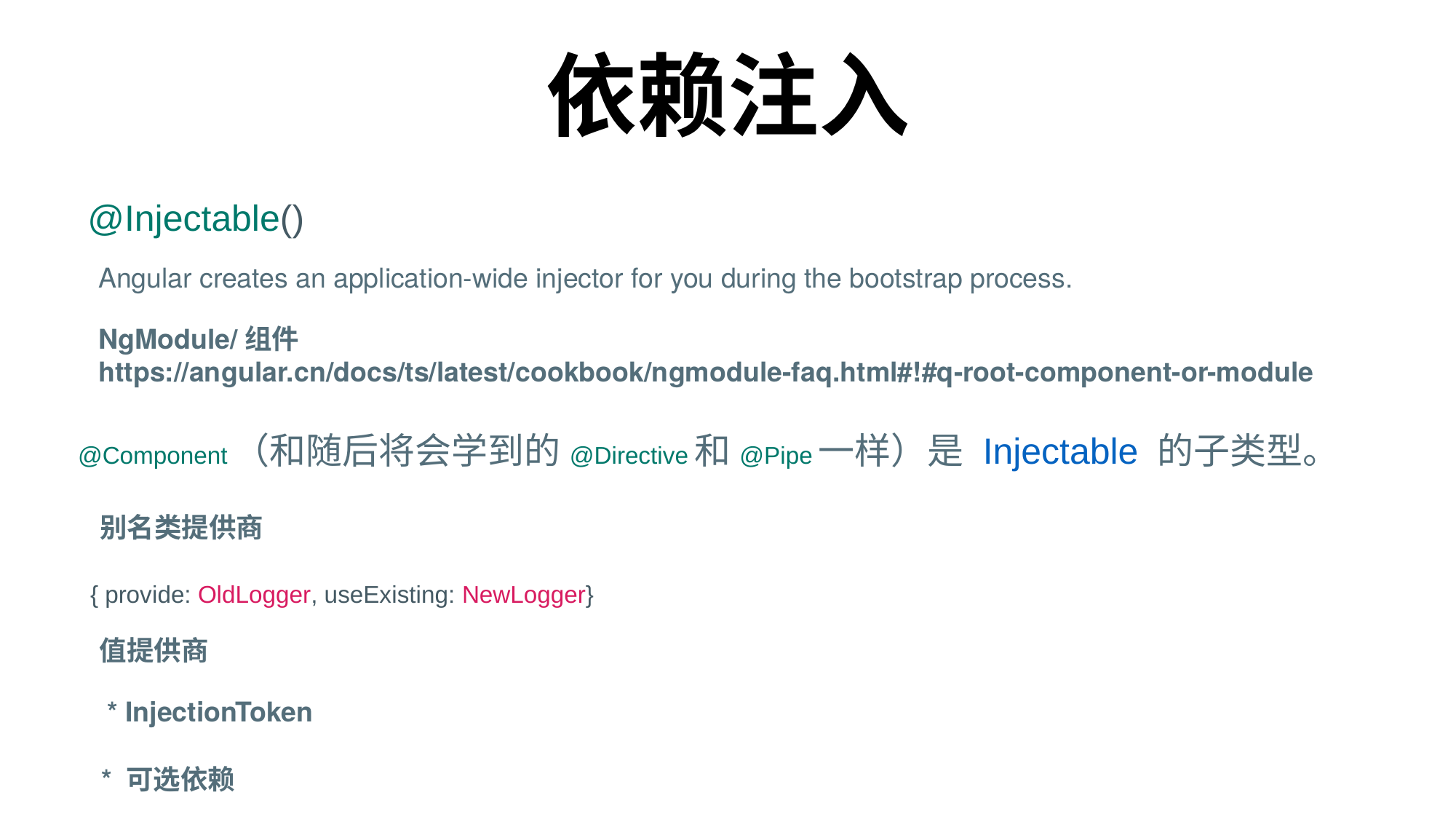

# 依赖注入
@Injectable()
Angular creates an application-wide injector for you during the bootstrap process.
NgModule/组件
https://angular.cn/docs/ts/latest/cookbook/ngmodule-faq.html#!#q-root-component-or-module
@Component（和随后将会学到的@Directive和@Pipe一样）是 Injectable 的子类型。
别名类提供商
{ provide: OldLogger, useExisting: NewLogger}
值提供商
* InjectionToken
* 可选依赖